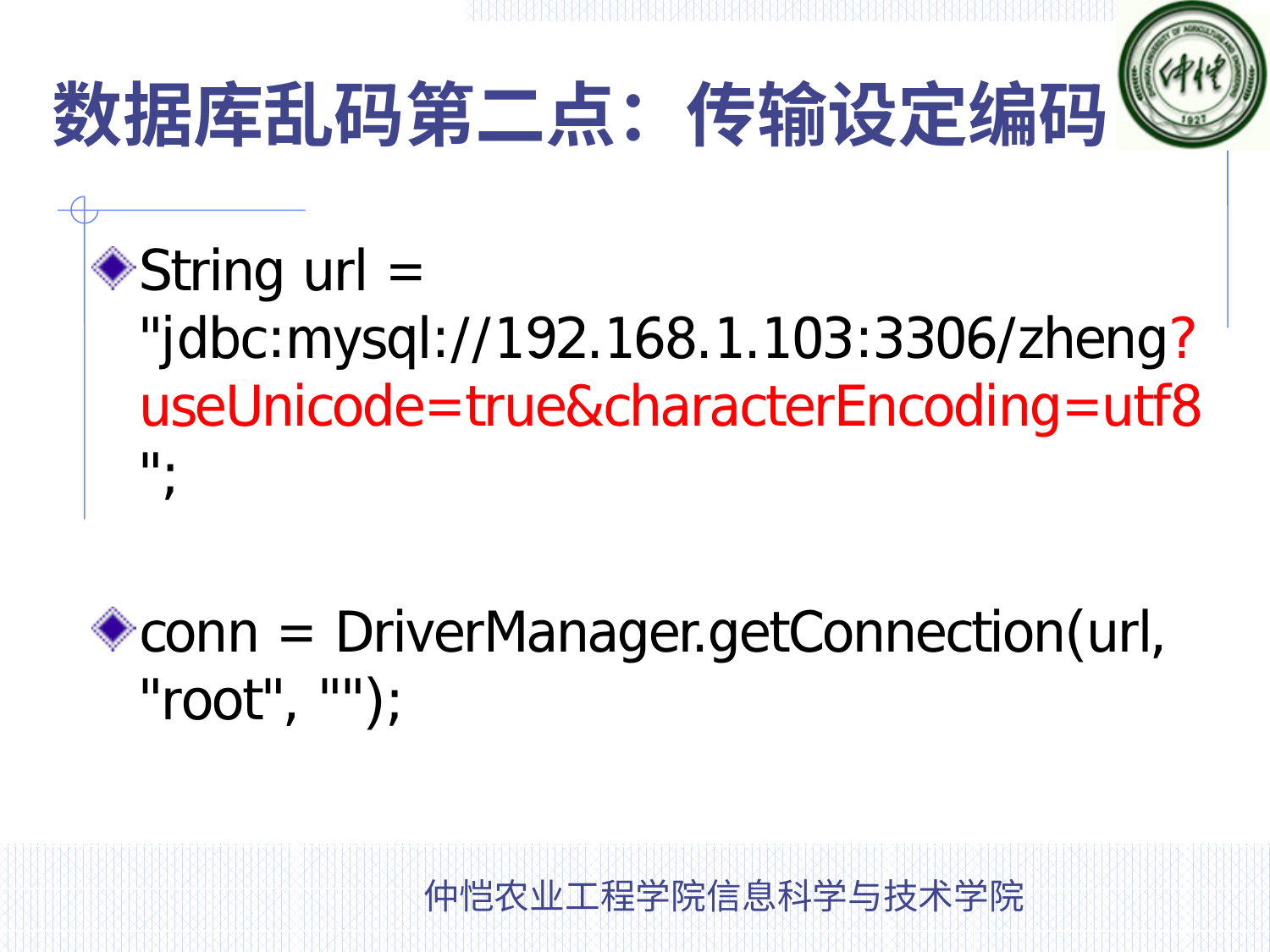

# 数据库乱码第二点：传输设定编码
String url = "jdbc:mysql://192.168.1.103:3306/zheng?useUnicode=true&characterEncoding=utf8";

conn = DriverManager.getConnection(url, "root", "");